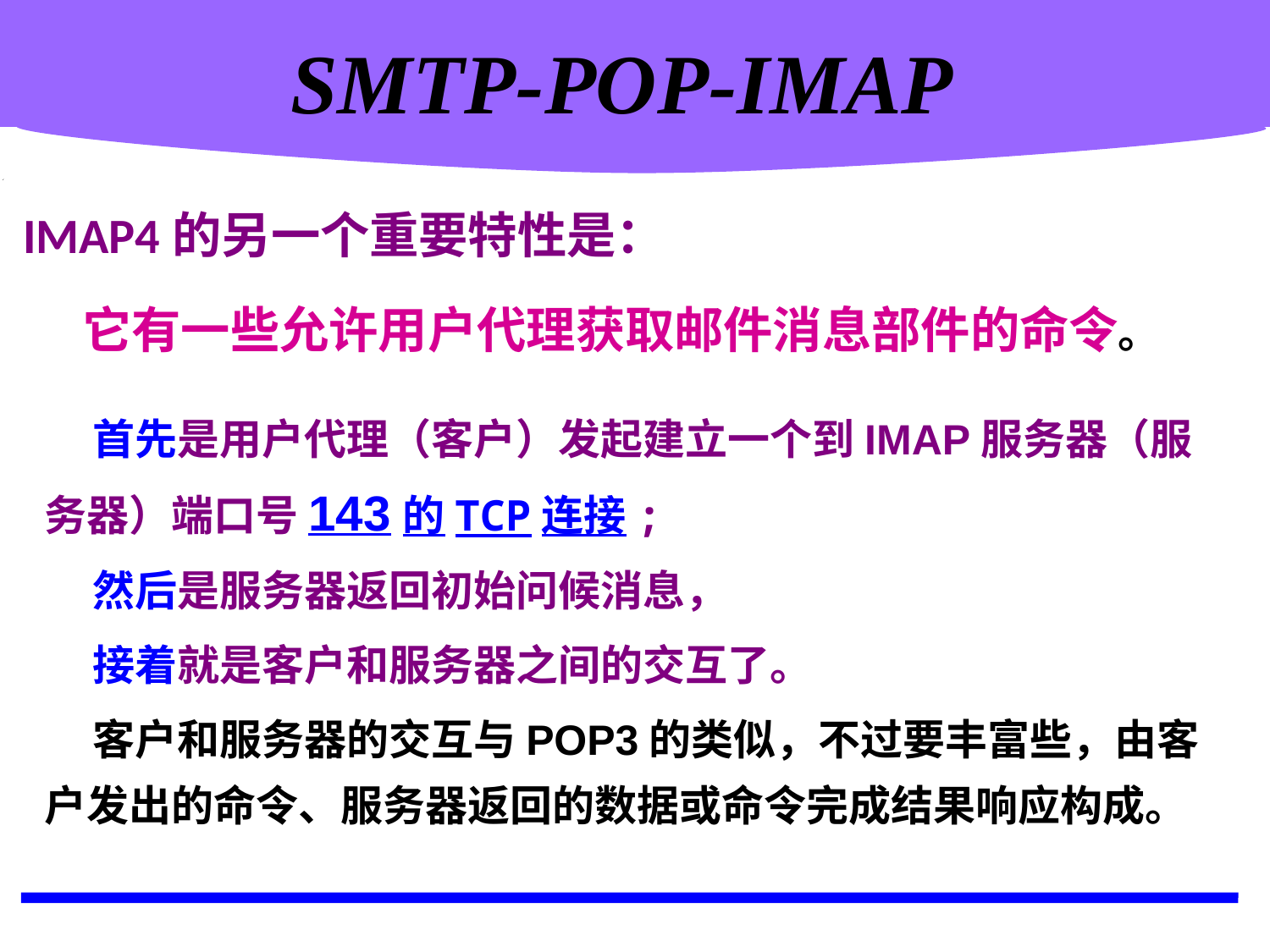

计算机网络概述
SMTP-POP-IMAP

IMAP4的另一个重要特性是：
   它有一些允许用户代理获取邮件消息部件的命令。
    首先是用户代理（客户）发起建立一个到IMAP服务器（服务器）端口号143的TCP连接;
    然后是服务器返回初始问候消息，
    接着就是客户和服务器之间的交互了。
    客户和服务器的交互与POP3的类似，不过要丰富些，由客户发出的命令、服务器返回的数据或命令完成结果响应构成。